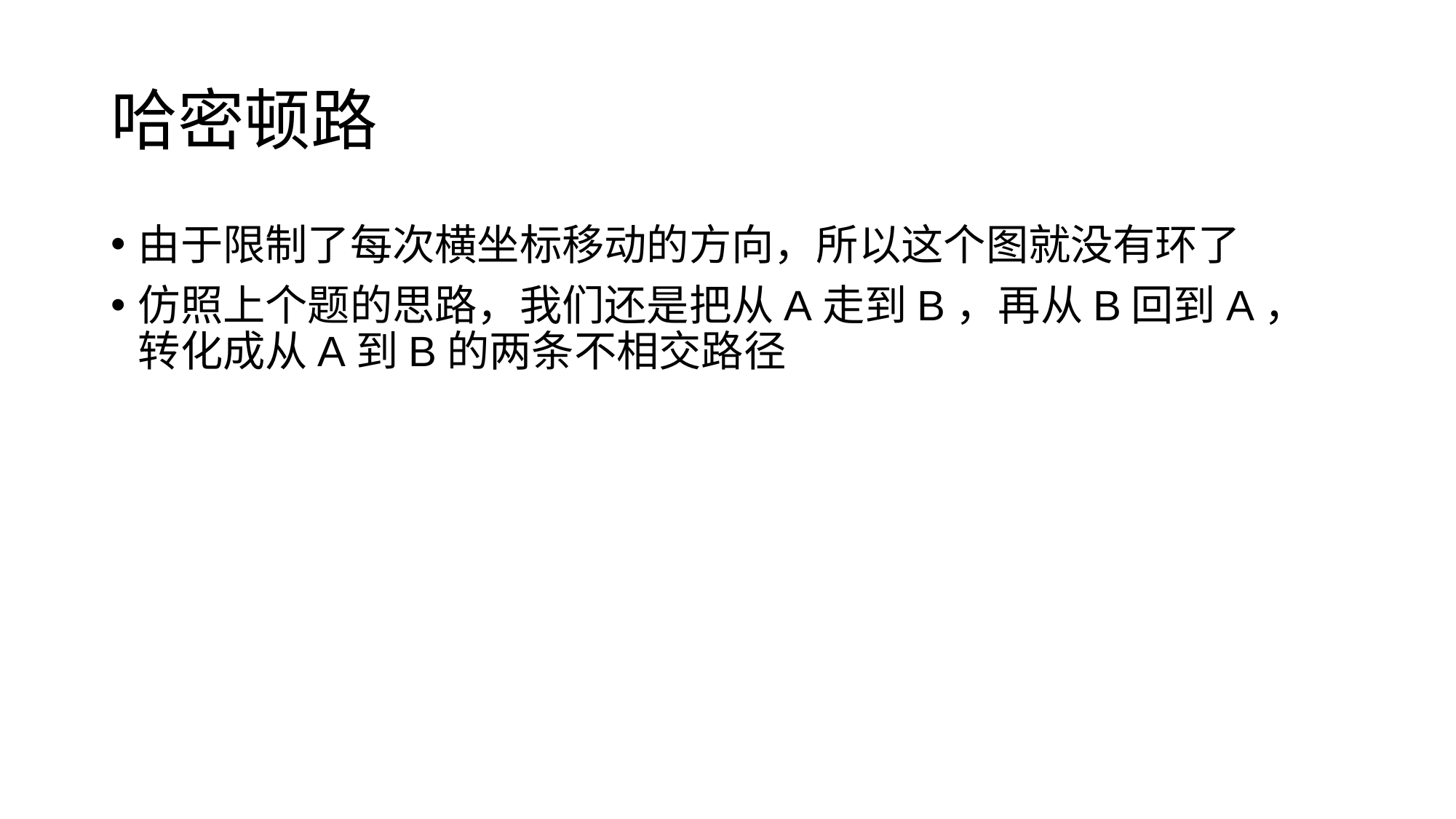

# 哈密顿路
由于限制了每次横坐标移动的方向，所以这个图就没有环了
仿照上个题的思路，我们还是把从A走到B，再从B回到A，转化成从A到B的两条不相交路径